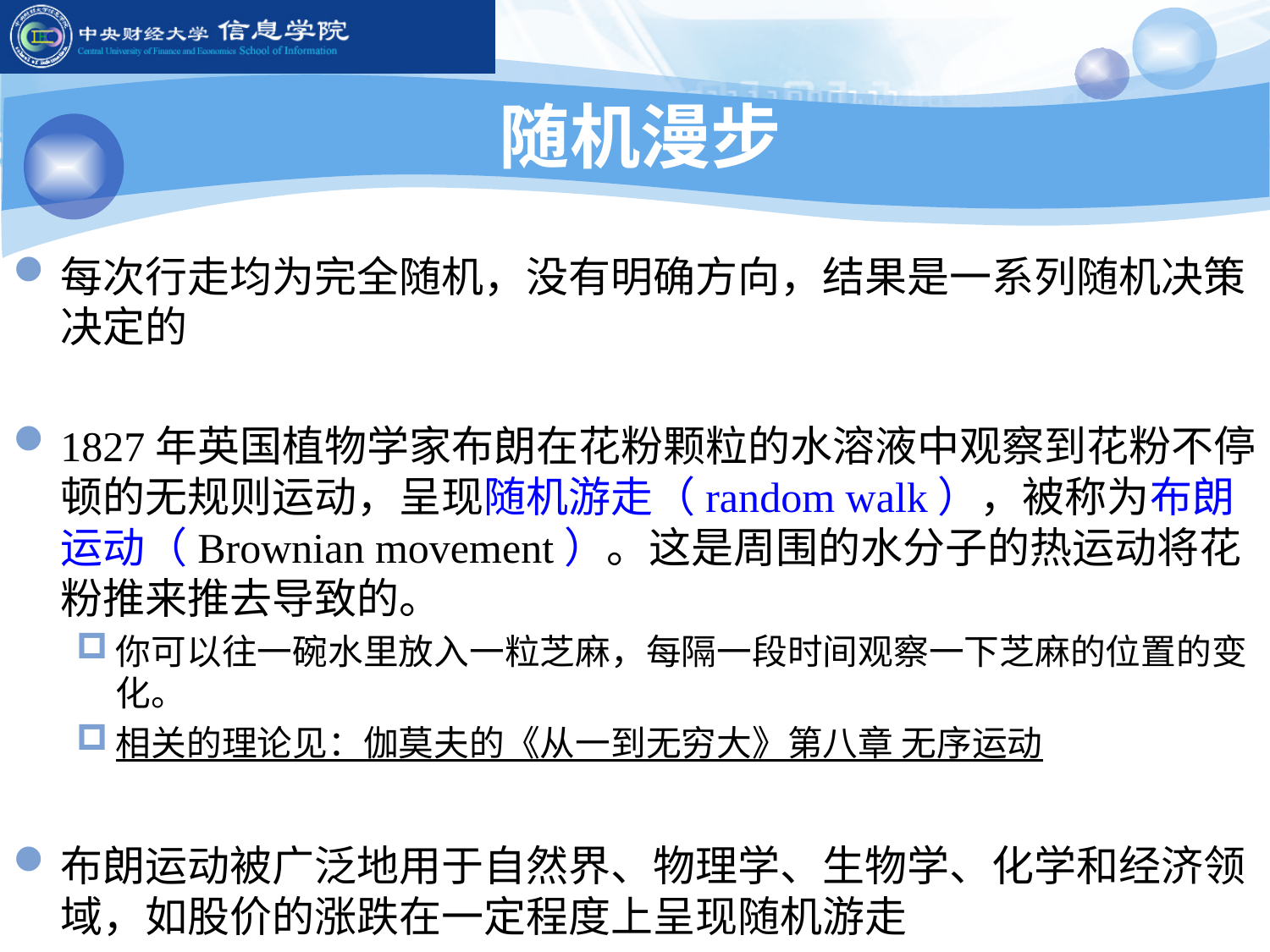

# 随机漫步
每次行走均为完全随机，没有明确方向，结果是一系列随机决策决定的

1827年英国植物学家布朗在花粉颗粒的水溶液中观察到花粉不停顿的无规则运动，呈现随机游走（random walk），被称为布朗运动（Brownian movement）。这是周围的水分子的热运动将花粉推来推去导致的。
你可以往一碗水里放入一粒芝麻，每隔一段时间观察一下芝麻的位置的变化。
相关的理论见：伽莫夫的《从一到无穷大》第八章 无序运动

布朗运动被广泛地用于自然界、物理学、生物学、化学和经济领域，如股价的涨跌在一定程度上呈现随机游走